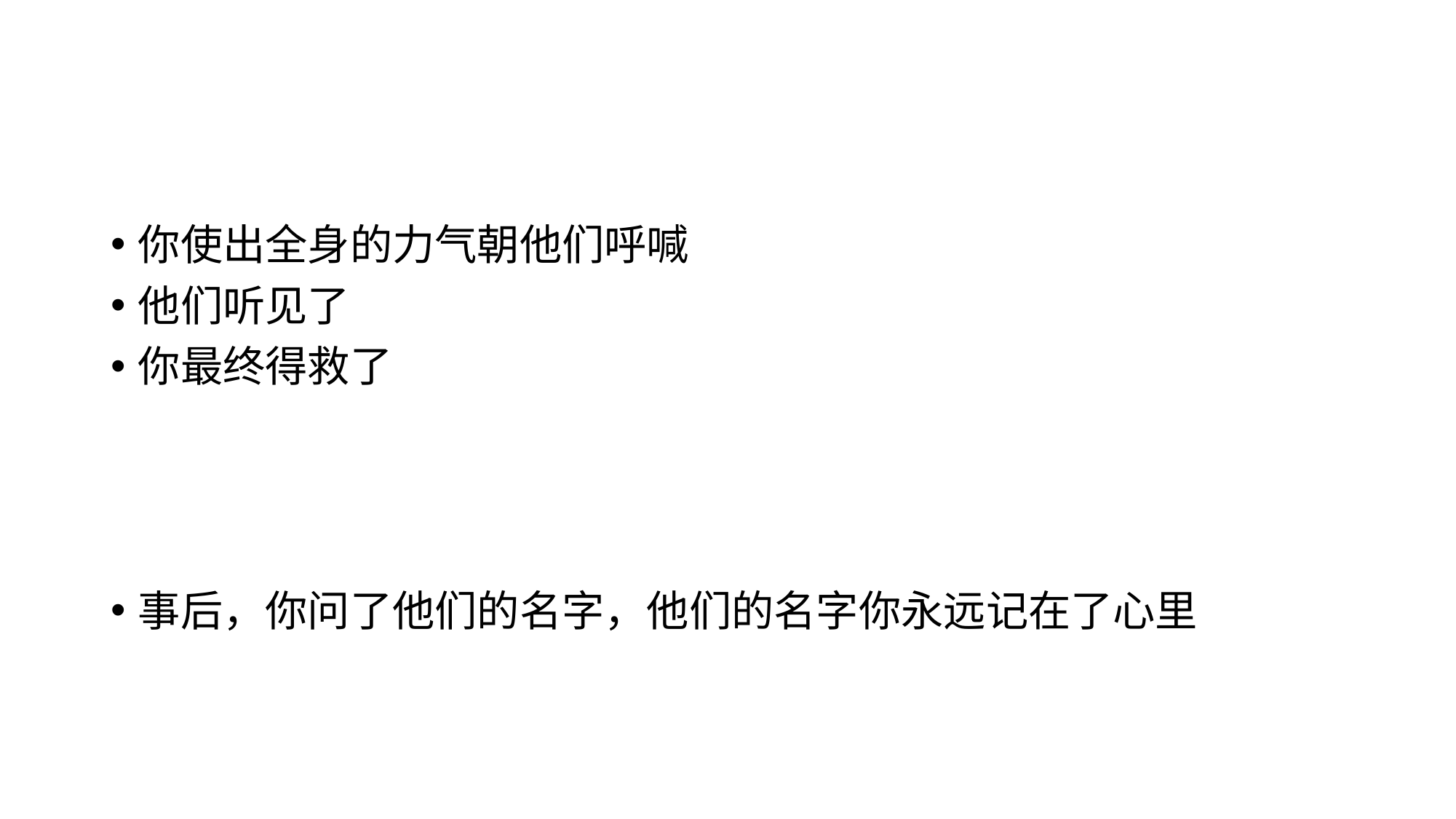

你使出全身的力气朝他们呼喊
他们听见了
你最终得救了

事后，你问了他们的名字，他们的名字你永远记在了心里